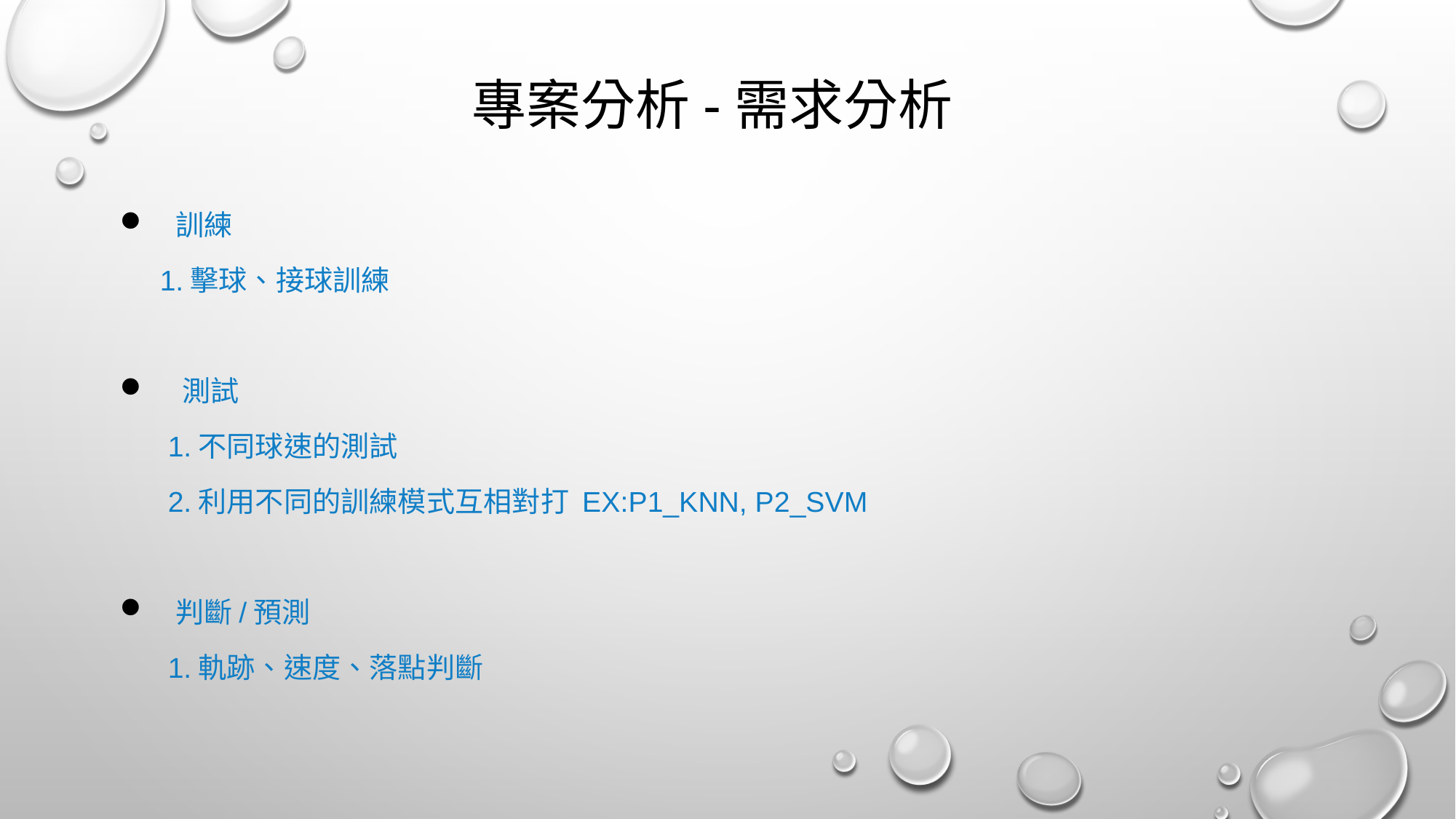

# 專案分析-需求分析
訓練
     1.擊球、接球訓練

測試
      1.不同球速的測試
      2.利用不同的訓練模式互相對打 ex:P1_KNN, P2_SVM

判斷/預測
      1.軌跡、速度、落點判斷